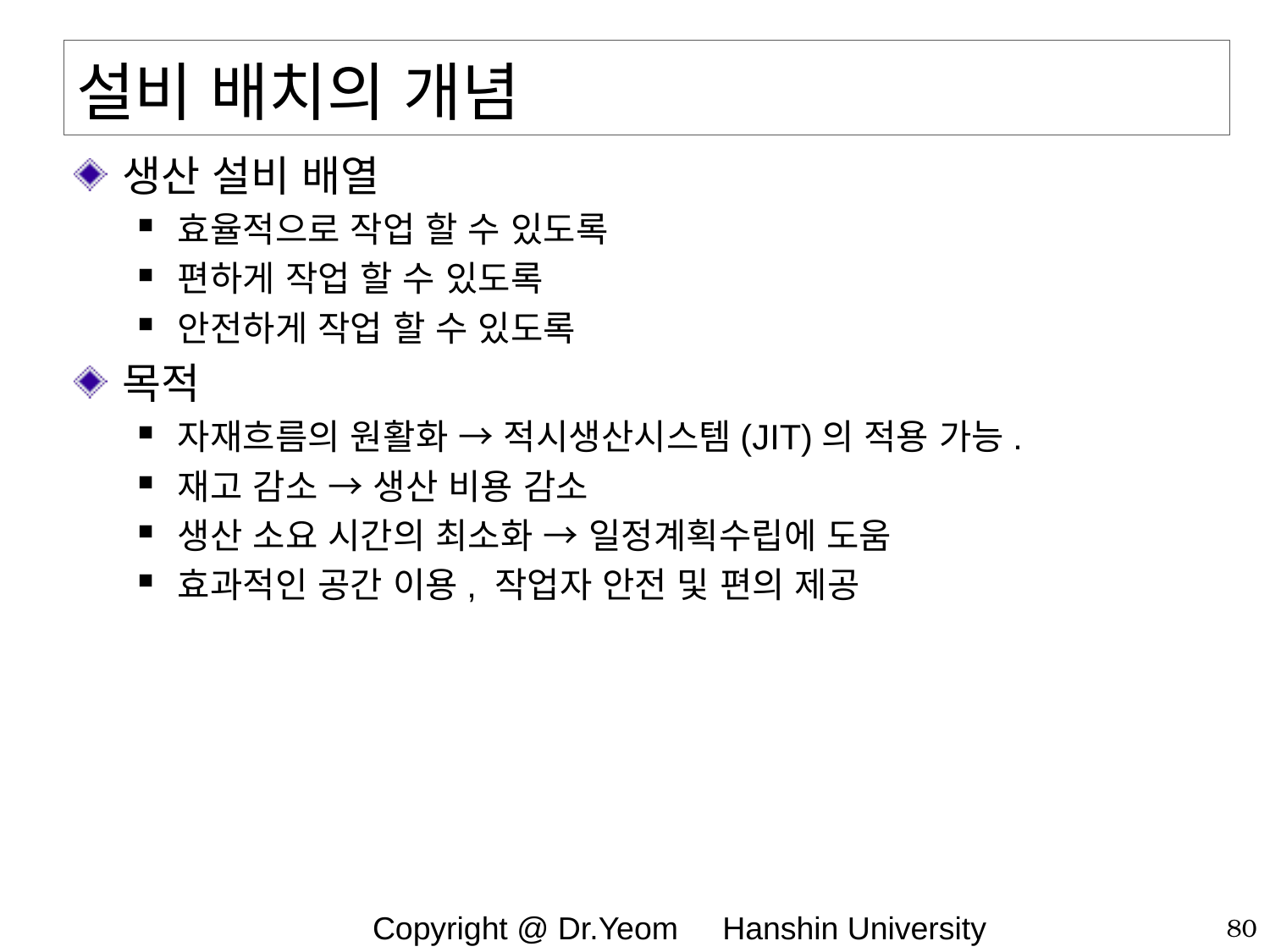

# 설비 배치의 개념
생산 설비 배열
효율적으로 작업 할 수 있도록
편하게 작업 할 수 있도록
안전하게 작업 할 수 있도록
목적
자재흐름의 원활화 → 적시생산시스템(JIT)의 적용 가능.
재고 감소 → 생산 비용 감소
생산 소요 시간의 최소화 → 일정계획수립에 도움
효과적인 공간 이용, 작업자 안전 및 편의 제공
80